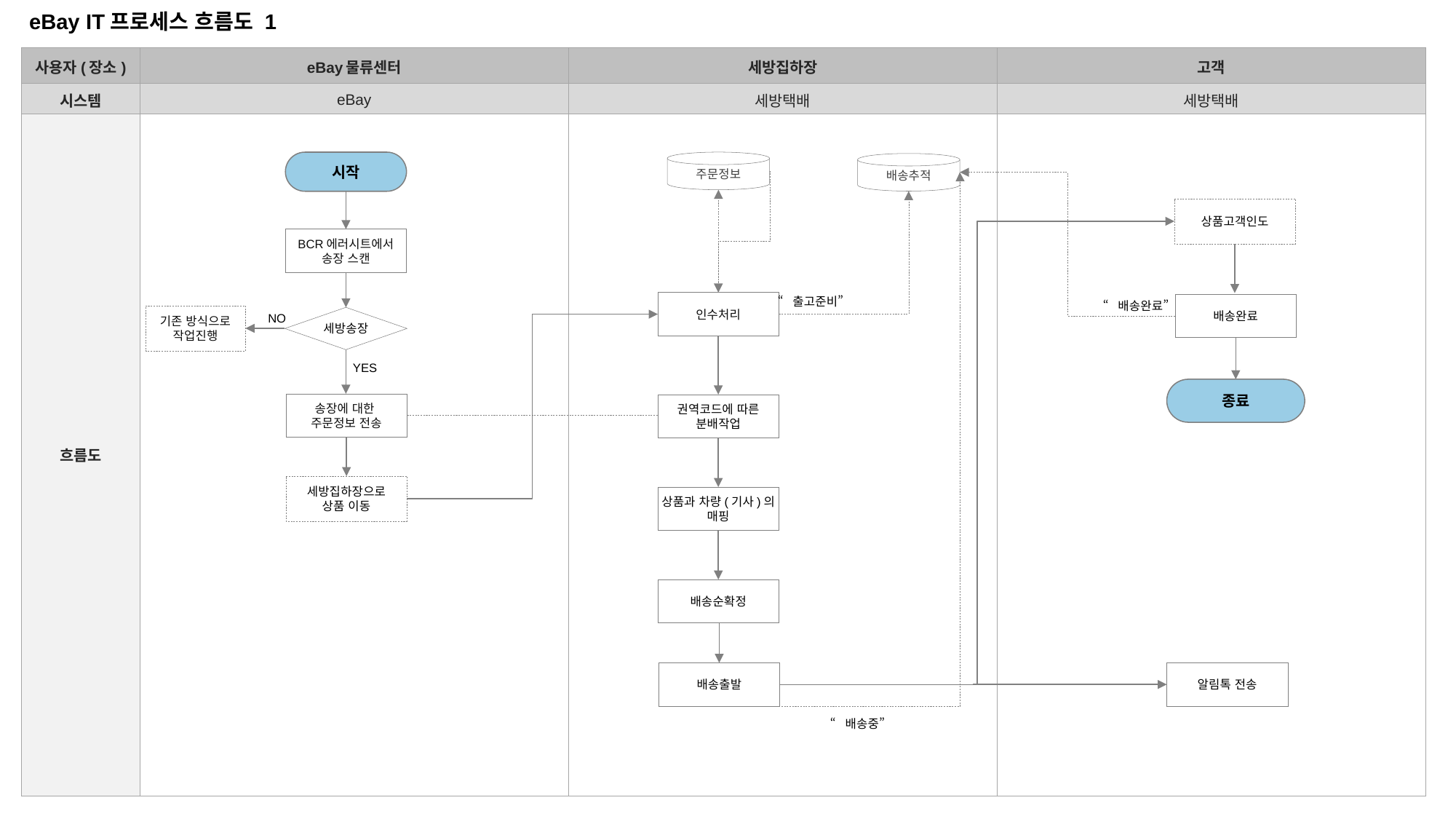

eBay IT프로세스 흐름도 1
| 사용자(장소) | eBay물류센터 | 세방집하장 | 고객 |
| --- | --- | --- | --- |
| 시스템 | eBay | 세방택배 | 세방택배 |
| 흐름도 |  |  |  |
주문정보
시작
배송추적
상품고객인도
BCR에러시트에서
송장 스캔
“출고준비”
인수처리
“배송완료”
배송완료
NO
기존 방식으로
작업진행
세방송장
YES
종료
송장에 대한
주문정보 전송
권역코드에 따른
분배작업
세방집하장으로
상품 이동
상품과 차량(기사)의
매핑
배송순확정
알림톡 전송
배송출발
“배송중”